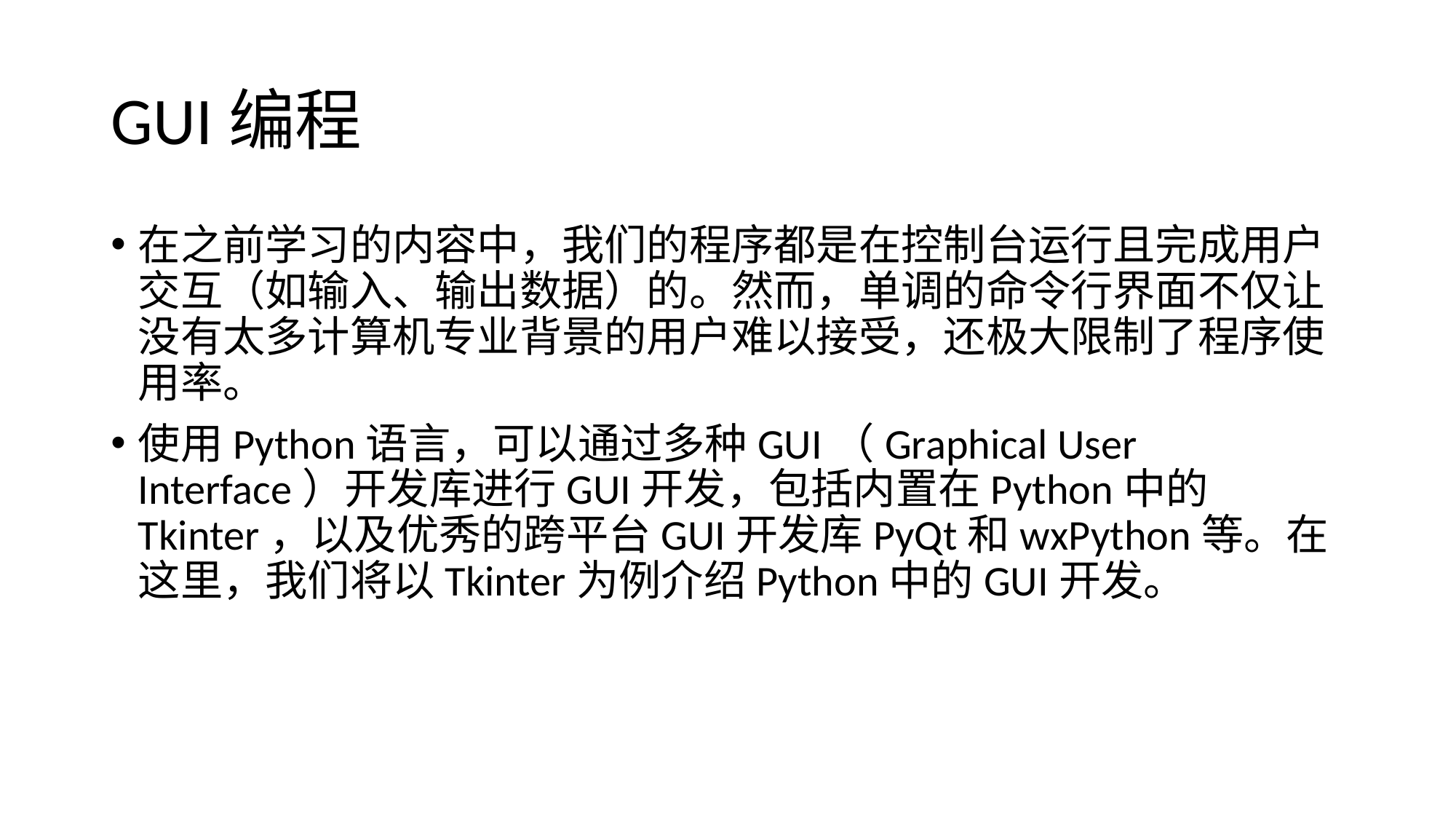

# GUI编程
在之前学习的内容中，我们的程序都是在控制台运行且完成用户交互（如输入、输出数据）的。然而，单调的命令行界面不仅让没有太多计算机专业背景的用户难以接受，还极大限制了程序使用率。
使用Python语言，可以通过多种GUI（Graphical User Interface）开发库进行GUI开发，包括内置在Python中的Tkinter，以及优秀的跨平台GUI开发库PyQt和wxPython等。在这里，我们将以Tkinter为例介绍Python中的GUI开发。